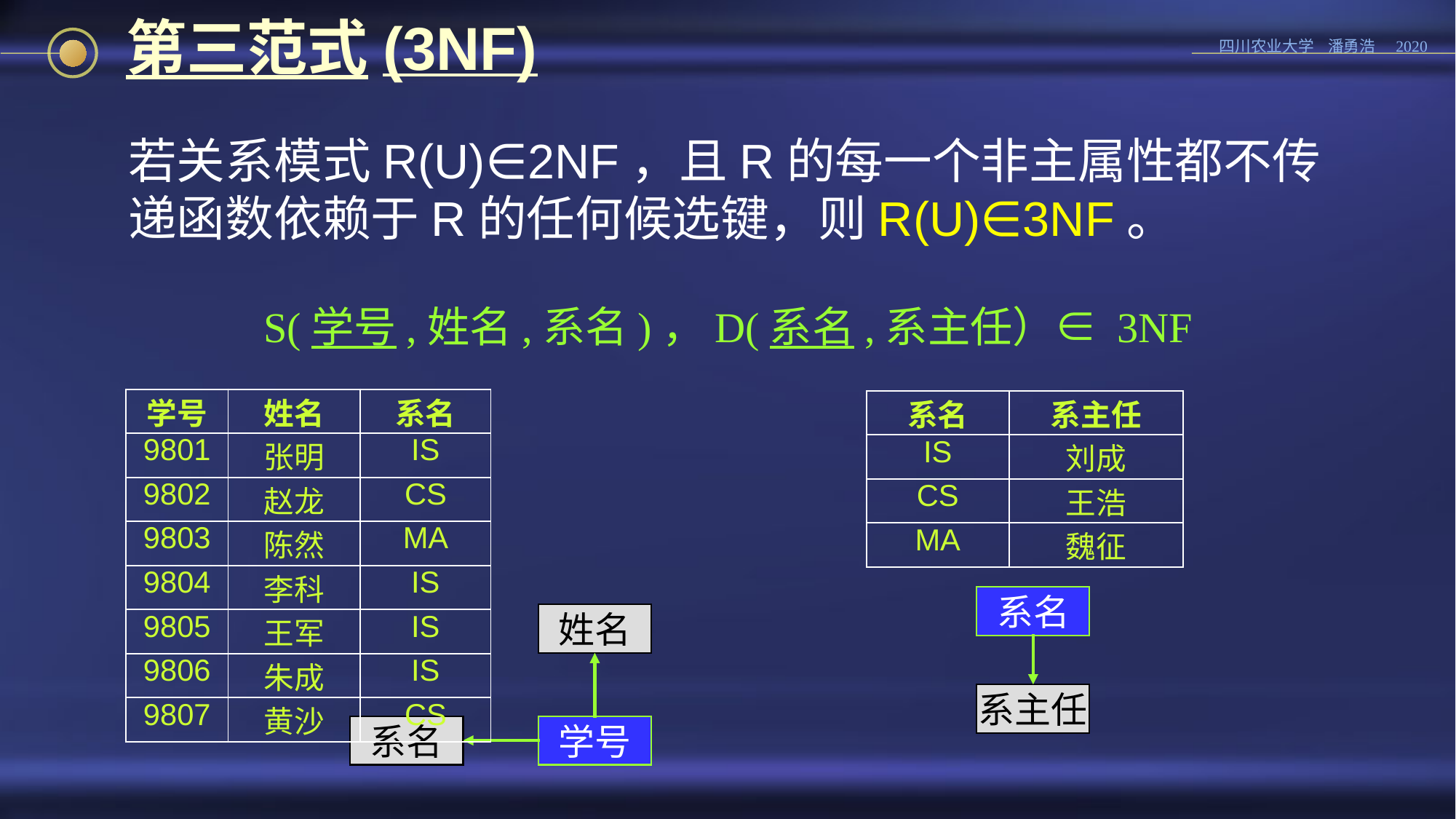

# 第三范式(3NF)
若关系模式R(U)∈2NF，且R的每一个非主属性都不传递函数依赖于R的任何候选键，则R(U)∈3NF。
S(学号,姓名,系名)，D(系名,系主任）∈ 3NF
| 学号 | 姓名 | 系名 |
| --- | --- | --- |
| 9801 | 张明 | IS |
| 9802 | 赵龙 | CS |
| 9803 | 陈然 | MA |
| 9804 | 李科 | IS |
| 9805 | 王军 | IS |
| 9806 | 朱成 | IS |
| 9807 | 黄沙 | CS |
| 系名 | 系主任 |
| --- | --- |
| IS | 刘成 |
| CS | 王浩 |
| MA | 魏征 |
系名
姓名
系主任
系名
学号